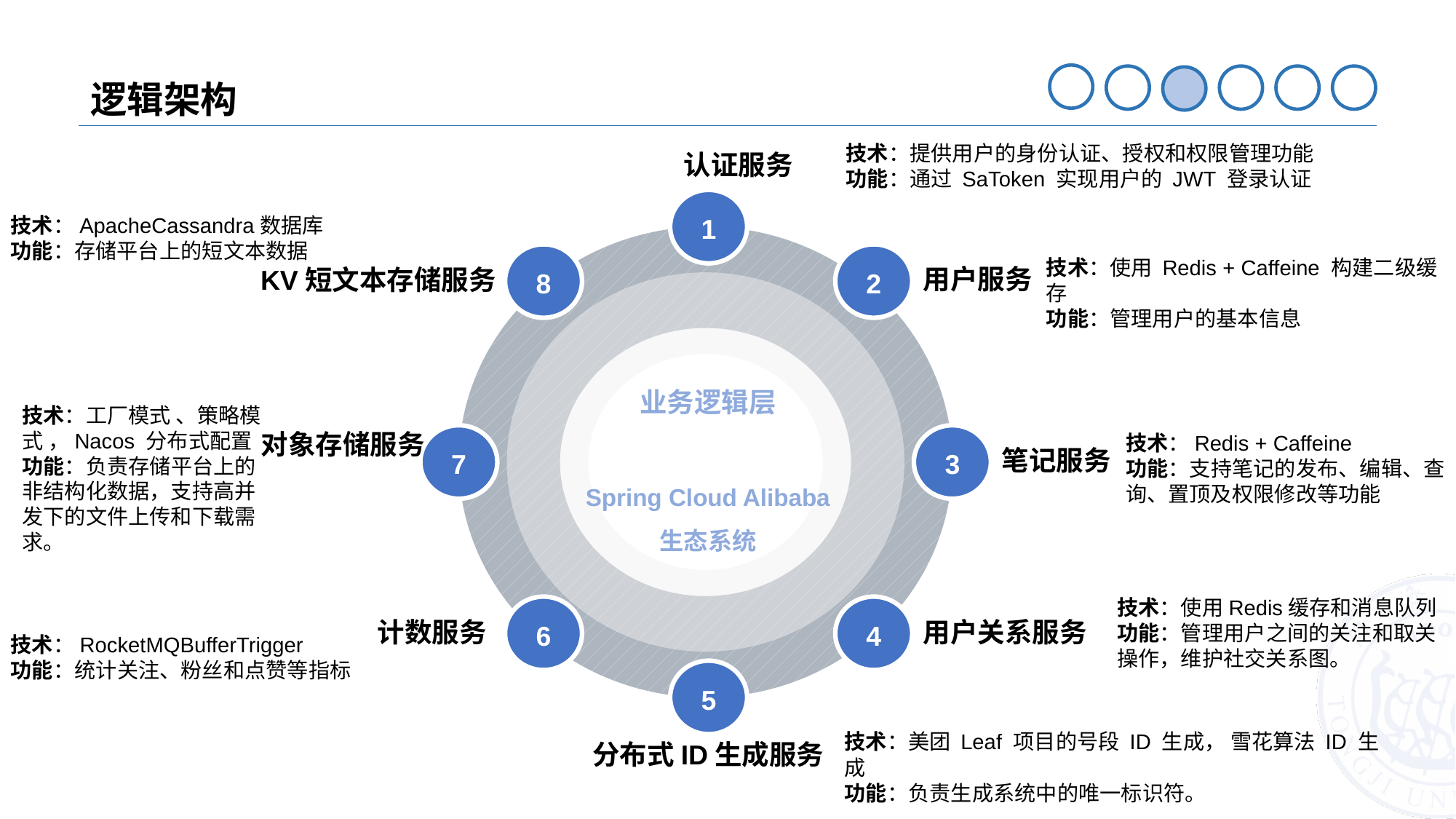

逻辑架构

技术：提供用户的身份认证、授权和权限管理功能
功能：通过 SaToken 实现用户的 JWT 登录认证
认证服务
1

8
2

7
3
6
4
5
用户服务
KV短文本存储服务
业务逻辑层

Spring Cloud Alibaba 生态系统
对象存储服务
笔记服务
用户关系服务
计数服务
分布式ID生成服务
技术：ApacheCassandra数据库
功能：存储平台上的短文本数据
技术：使用 Redis + Caffeine 构建二级缓存
功能：管理用户的基本信息
技术：工厂模式 、策略模式 ，Nacos 分布式配置
功能：负责存储平台上的非结构化数据，支持高并发下的文件上传和下载需求。
技术：Redis + Caffeine
功能：支持笔记的发布、编辑、查询、置顶及权限修改等功能
技术：使用Redis缓存和消息队列
功能：管理用户之间的关注和取关操作，维护社交关系图。
技术：RocketMQBufferTrigger
功能：统计关注、粉丝和点赞等指标
技术：美团 Leaf 项目的号段 ID 生成， 雪花算法 ID 生成
功能：负责生成系统中的唯一标识符。